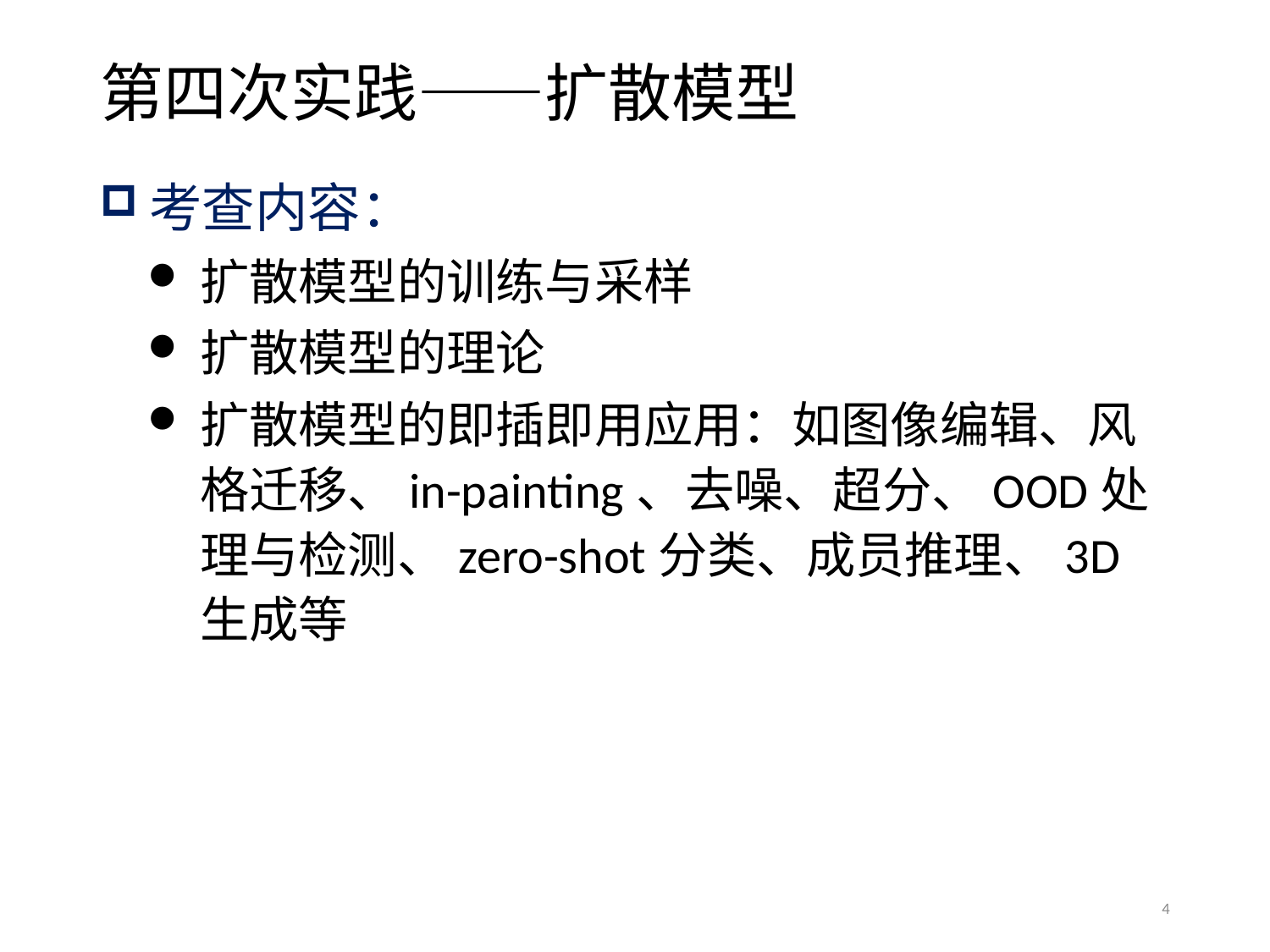

# 第四次实践——扩散模型
考查内容：
扩散模型的训练与采样
扩散模型的理论
扩散模型的即插即用应用：如图像编辑、风格迁移、in-painting、去噪、超分、OOD处理与检测、zero-shot分类、成员推理、3D生成等
4